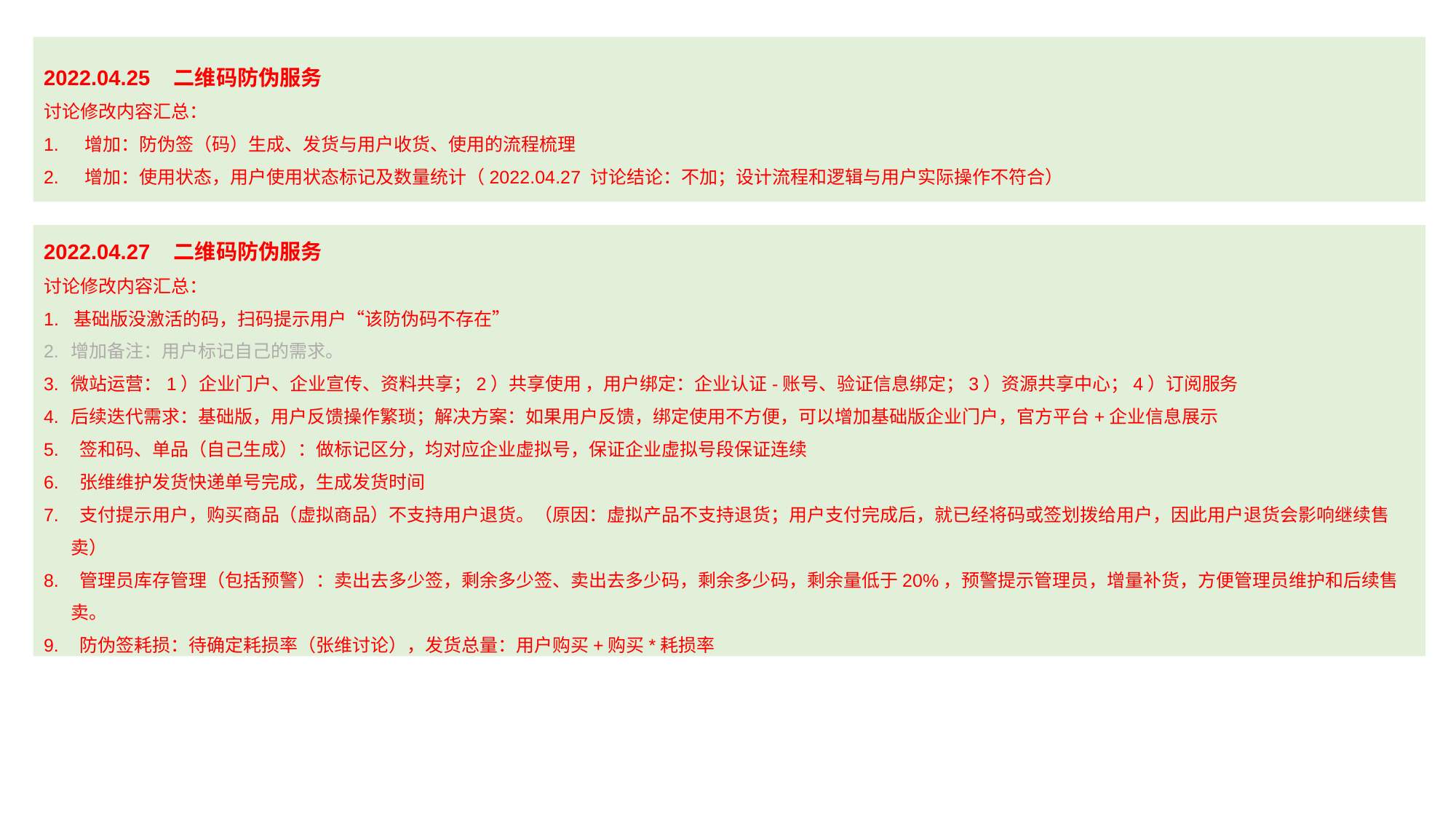

2022.04.25   二维码防伪服务
讨论修改内容汇总：
增加：防伪签（码）生成、发货与用户收货、使用的流程梳理
增加：使用状态，用户使用状态标记及数量统计（2022.04.27 讨论结论：不加；设计流程和逻辑与用户实际操作不符合）
2022.04.27   二维码防伪服务
讨论修改内容汇总：
1.  基础版没激活的码，扫码提示用户“该防伪码不存在”
增加备注：用户标记自己的需求。
微站运营：1）企业门户、企业宣传、资料共享；2）共享使用 ，用户绑定：企业认证-账号、验证信息绑定；3）资源共享中心；4）订阅服务
后续迭代需求：基础版，用户反馈操作繁琐；解决方案：如果用户反馈，绑定使用不方便，可以增加基础版企业门户，官方平台+企业信息展示
 签和码、单品（自己生成）：做标记区分，均对应企业虚拟号，保证企业虚拟号段保证连续
 张维维护发货快递单号完成，生成发货时间
 支付提示用户，购买商品（虚拟商品）不支持用户退货。（原因：虚拟产品不支持退货；用户支付完成后，就已经将码或签划拨给用户，因此用户退货会影响继续售卖）
 管理员库存管理（包括预警）：卖出去多少签，剩余多少签、卖出去多少码，剩余多少码，剩余量低于20%，预警提示管理员，增量补货，方便管理员维护和后续售卖。
 防伪签耗损：待确定耗损率（张维讨论），发货总量：用户购买+购买*耗损率